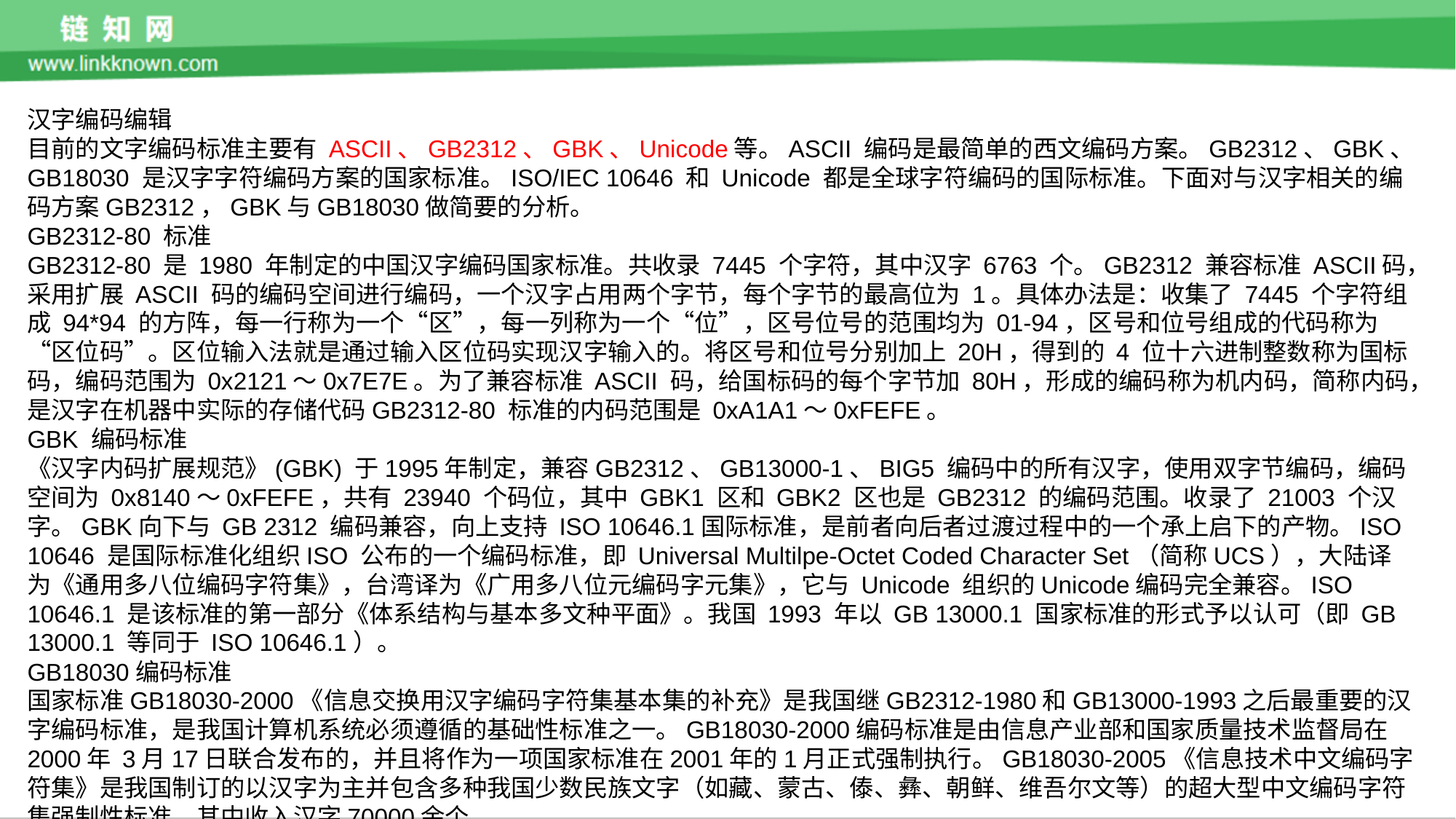

汉字编码编辑
目前的文字编码标准主要有 ASCII、GB2312、GBK、Unicode等。ASCII 编码是最简单的西文编码方案。GB2312、GBK、GB18030 是汉字字符编码方案的国家标准。ISO/IEC 10646 和 Unicode 都是全球字符编码的国际标准。下面对与汉字相关的编码方案GB2312，GBK与GB18030做简要的分析。
GB2312-80 标准
GB2312-80 是 1980 年制定的中国汉字编码国家标准。共收录 7445 个字符，其中汉字 6763 个。GB2312 兼容标准 ASCII码，采用扩展 ASCII 码的编码空间进行编码，一个汉字占用两个字节，每个字节的最高位为 1。具体办法是：收集了 7445 个字符组成 94*94 的方阵，每一行称为一个“区”，每一列称为一个“位”，区号位号的范围均为 01-94，区号和位号组成的代码称为“区位码”。区位输入法就是通过输入区位码实现汉字输入的。将区号和位号分别加上 20H，得到的 4 位十六进制整数称为国标码，编码范围为 0x2121～0x7E7E。为了兼容标准 ASCII 码，给国标码的每个字节加 80H，形成的编码称为机内码，简称内码，是汉字在机器中实际的存储代码GB2312-80 标准的内码范围是 0xA1A1～0xFEFE。
GBK 编码标准
《汉字内码扩展规范》(GBK) 于1995年制定，兼容GB2312、GB13000-1、BIG5 编码中的所有汉字，使用双字节编码，编码空间为 0x8140～0xFEFE，共有 23940 个码位，其中 GBK1 区和 GBK2 区也是 GB2312 的编码范围。收录了 21003 个汉字。GBK向下与 GB 2312 编码兼容，向上支持 ISO 10646.1国际标准，是前者向后者过渡过程中的一个承上启下的产物。ISO 10646 是国际标准化组织ISO 公布的一个编码标准，即 Universal Multilpe-Octet Coded Character Set（简称UCS），大陆译为《通用多八位编码字符集》，台湾译为《广用多八位元编码字元集》，它与 Unicode 组织的Unicode编码完全兼容。ISO 10646.1 是该标准的第一部分《体系结构与基本多文种平面》。我国 1993 年以 GB 13000.1 国家标准的形式予以认可（即 GB 13000.1 等同于 ISO 10646.1）。
GB18030编码标准
国家标准GB18030-2000《信息交换用汉字编码字符集基本集的补充》是我国继GB2312-1980和GB13000-1993之后最重要的汉字编码标准，是我国计算机系统必须遵循的基础性标准之一。GB18030-2000编码标准是由信息产业部和国家质量技术监督局在2000年 3月17日联合发布的，并且将作为一项国家标准在2001年的1月正式强制执行。GB18030-2005《信息技术中文编码字符集》是我国制订的以汉字为主并包含多种我国少数民族文字（如藏、蒙古、傣、彝、朝鲜、维吾尔文等）的超大型中文编码字符集强制性标准，其中收入汉字70000余个。